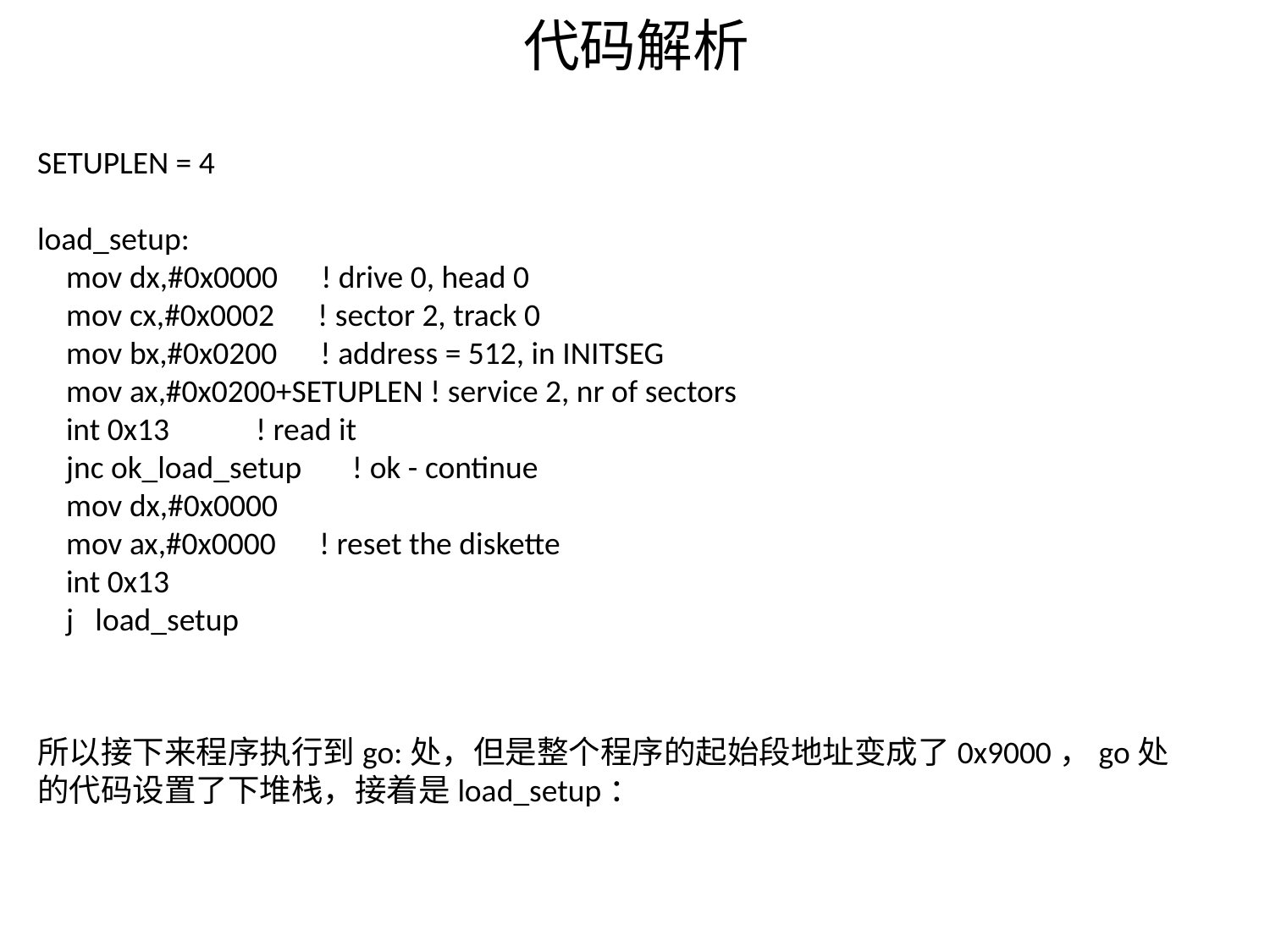

# 代码解析
SETUPLEN = 4

load_setup:
    mov dx,#0x0000      ! drive 0, head 0
    mov cx,#0x0002      ! sector 2, track 0
    mov bx,#0x0200      ! address = 512, in INITSEG
    mov ax,#0x0200+SETUPLEN ! service 2, nr of sectors
    int 0x13            ! read it
    jnc ok_load_setup       ! ok - continue
    mov dx,#0x0000
    mov ax,#0x0000      ! reset the diskette
    int 0x13
    j   load_setup

所以接下来程序执行到go:处，但是整个程序的起始段地址变成了0x9000，go处的代码设置了下堆栈，接着是load_setup：